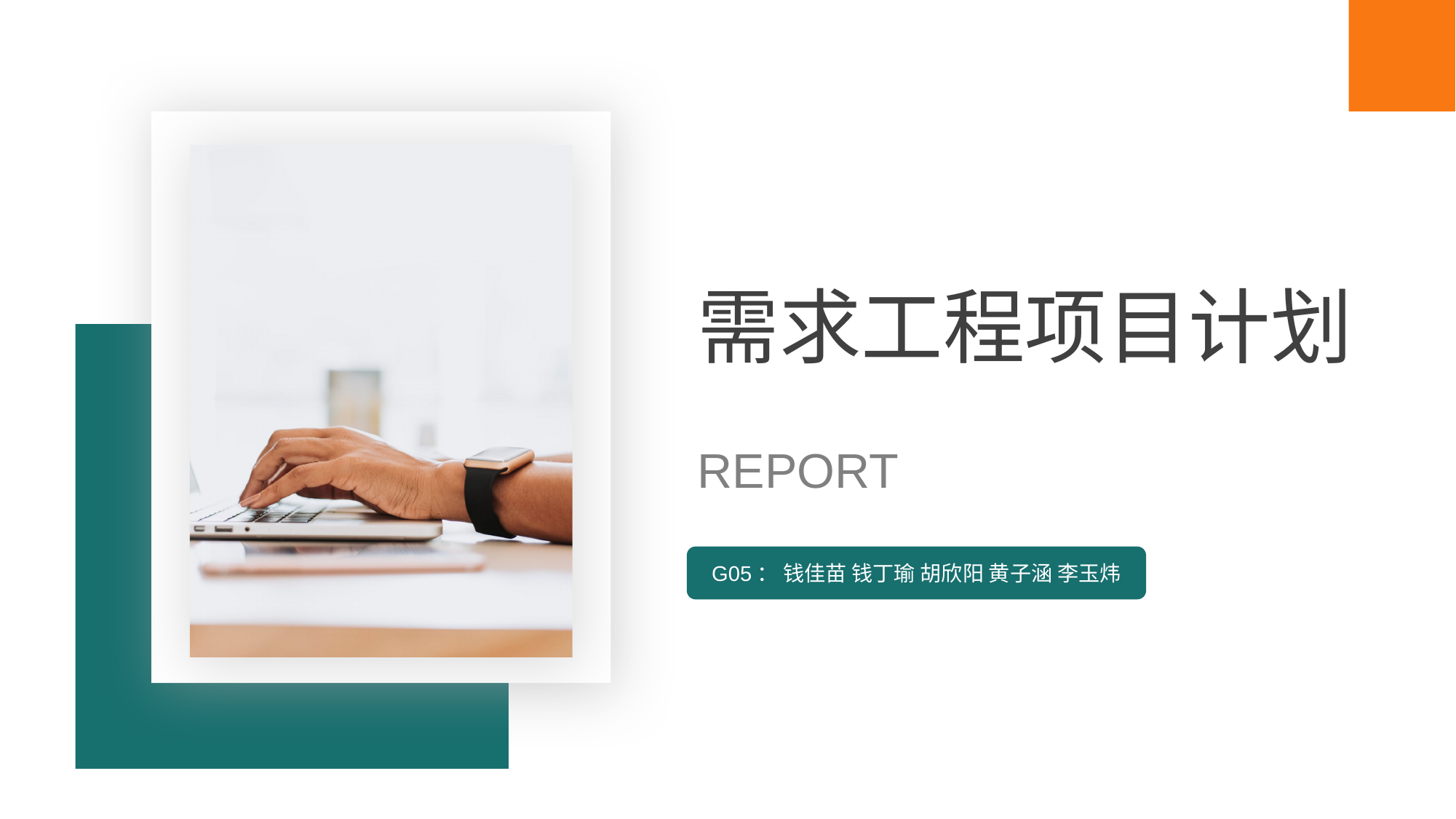

需求工程项目计划

REPORT
G05： 钱佳苗 钱丁瑜 胡欣阳 黄子涵 李玉炜